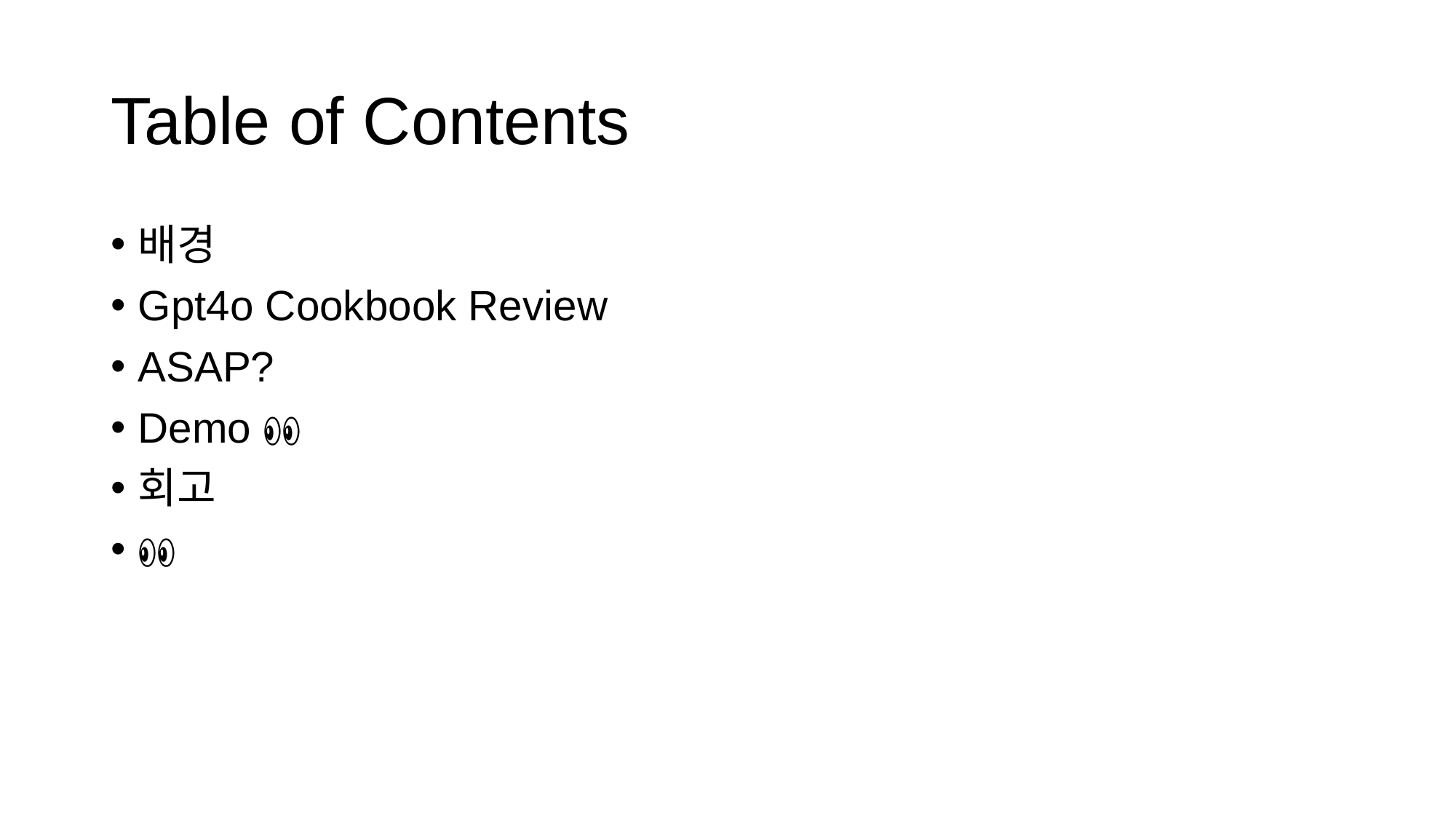

# Table of Contents
배경
Gpt4o Cookbook Review
ASAP?
Demo 👀
회고
👀